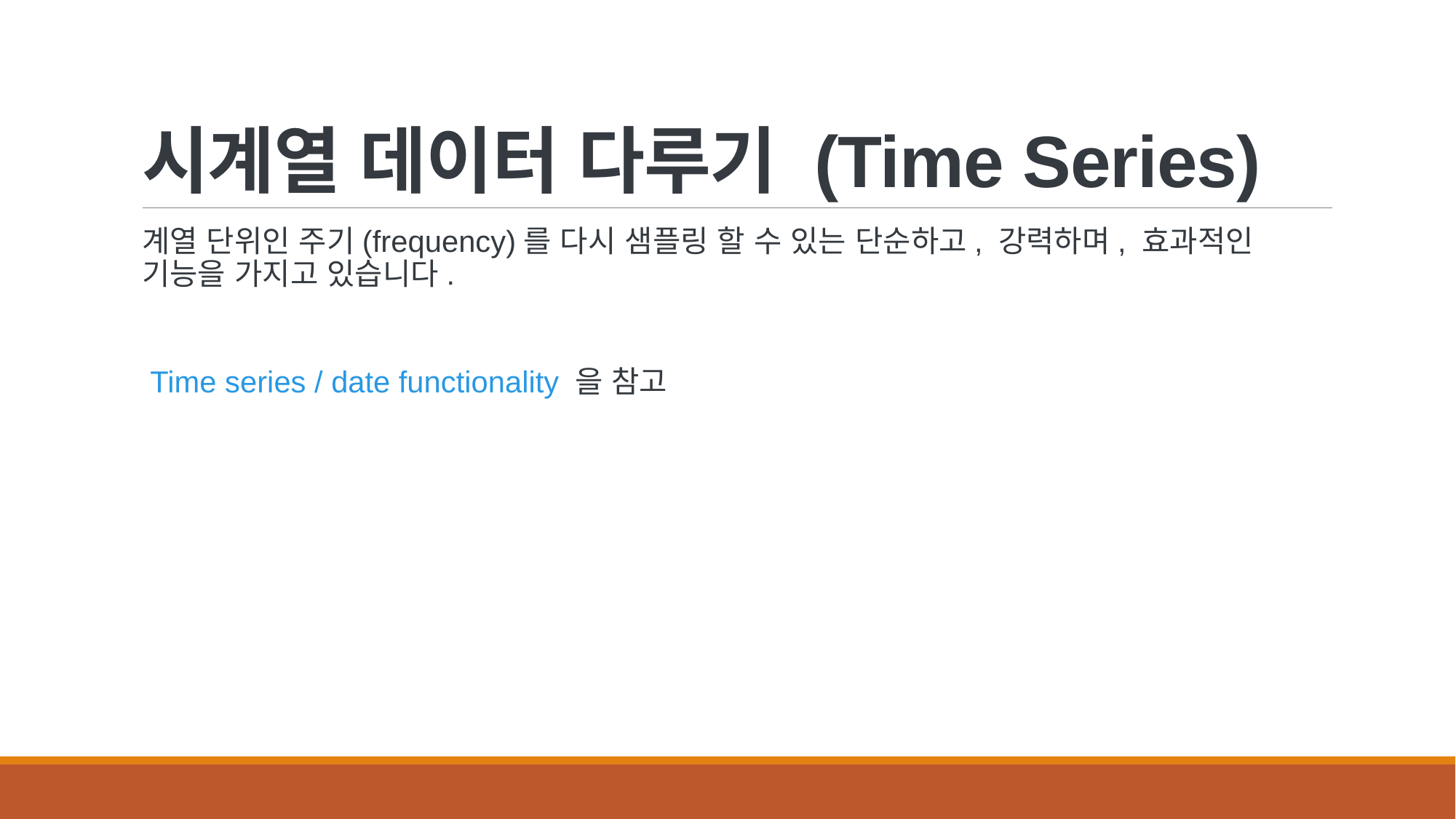

# 시계열 데이터 다루기 (Time Series)
계열 단위인 주기(frequency)를 다시 샘플링 할 수 있는 단순하고, 강력하며, 효과적인 기능을 가지고 있습니다.

 Time series / date functionality 을 참고